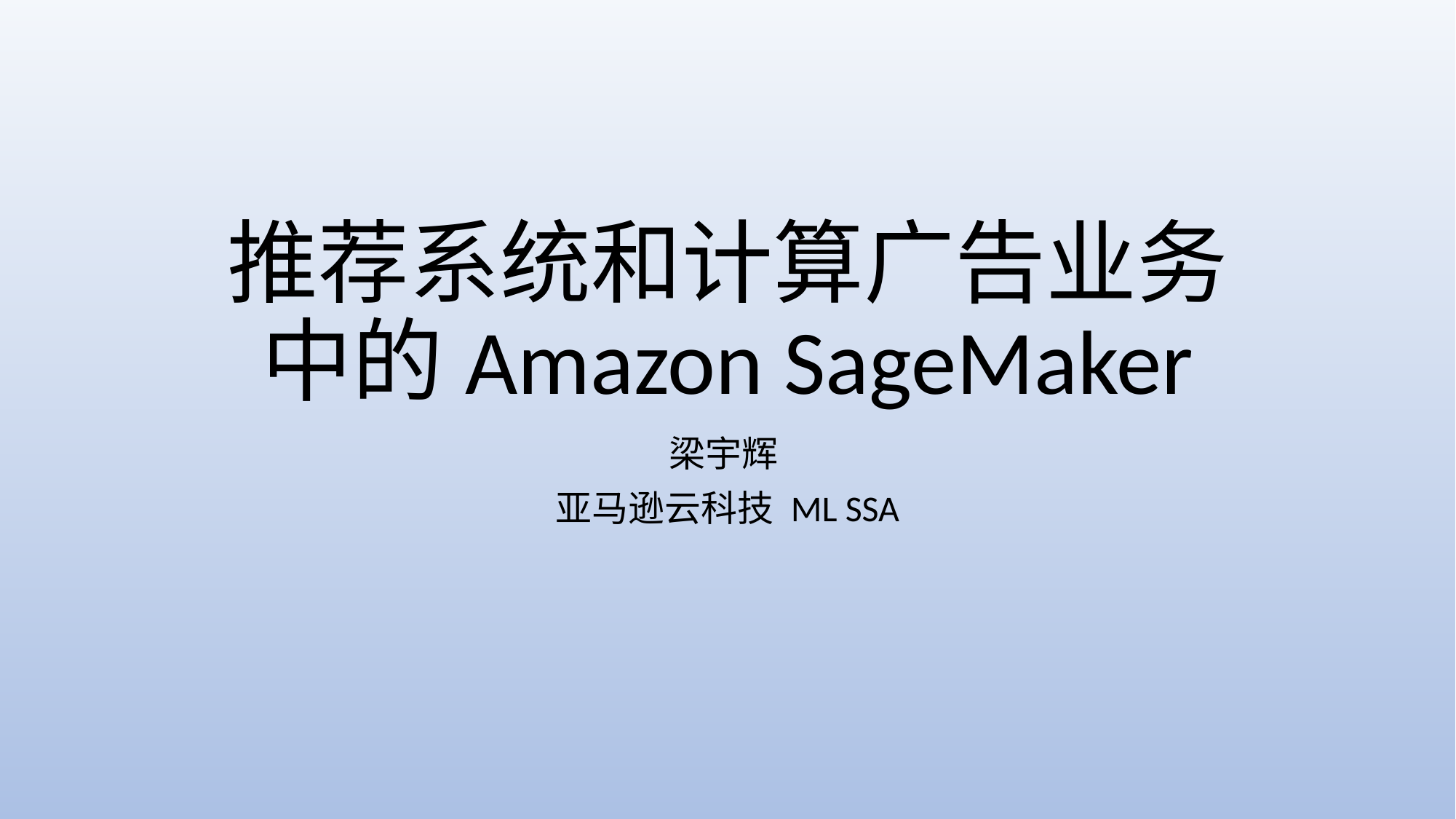

# 推荐系统和计算广告业务中的Amazon SageMaker
梁宇辉
亚马逊云科技 ML SSA